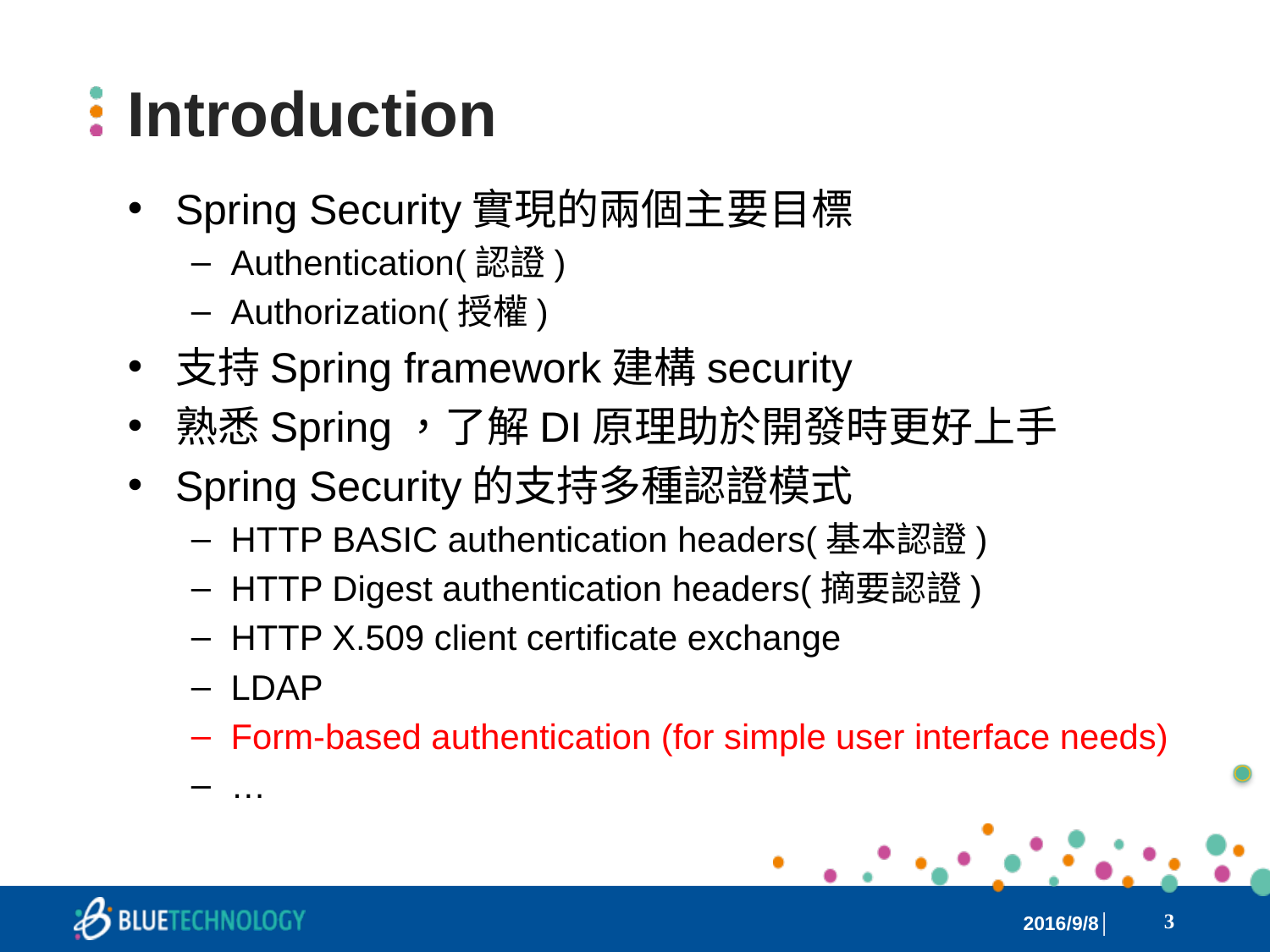

# Introduction
Spring Security實現的兩個主要目標
Authentication(認證)
Authorization(授權)
支持Spring framework建構security
熟悉Spring，了解DI原理助於開發時更好上手
Spring Security的支持多種認證模式
HTTP BASIC authentication headers(基本認證)
HTTP Digest authentication headers(摘要認證)
HTTP X.509 client certificate exchange
LDAP
Form-based authentication (for simple user interface needs)
…